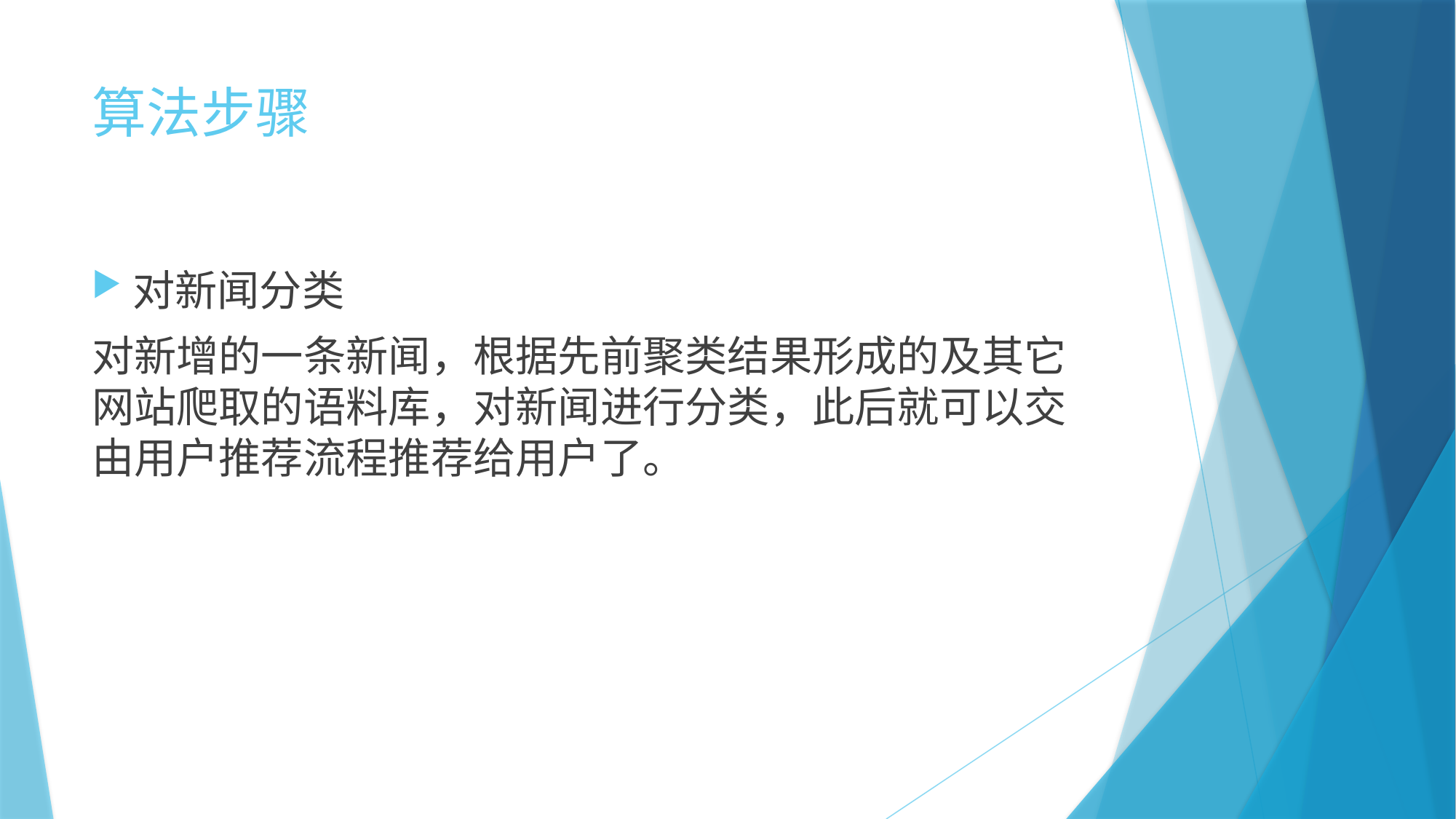

# 算法步骤
对新闻分类
对新增的一条新闻，根据先前聚类结果形成的及其它网站爬取的语料库，对新闻进行分类，此后就可以交由用户推荐流程推荐给用户了。